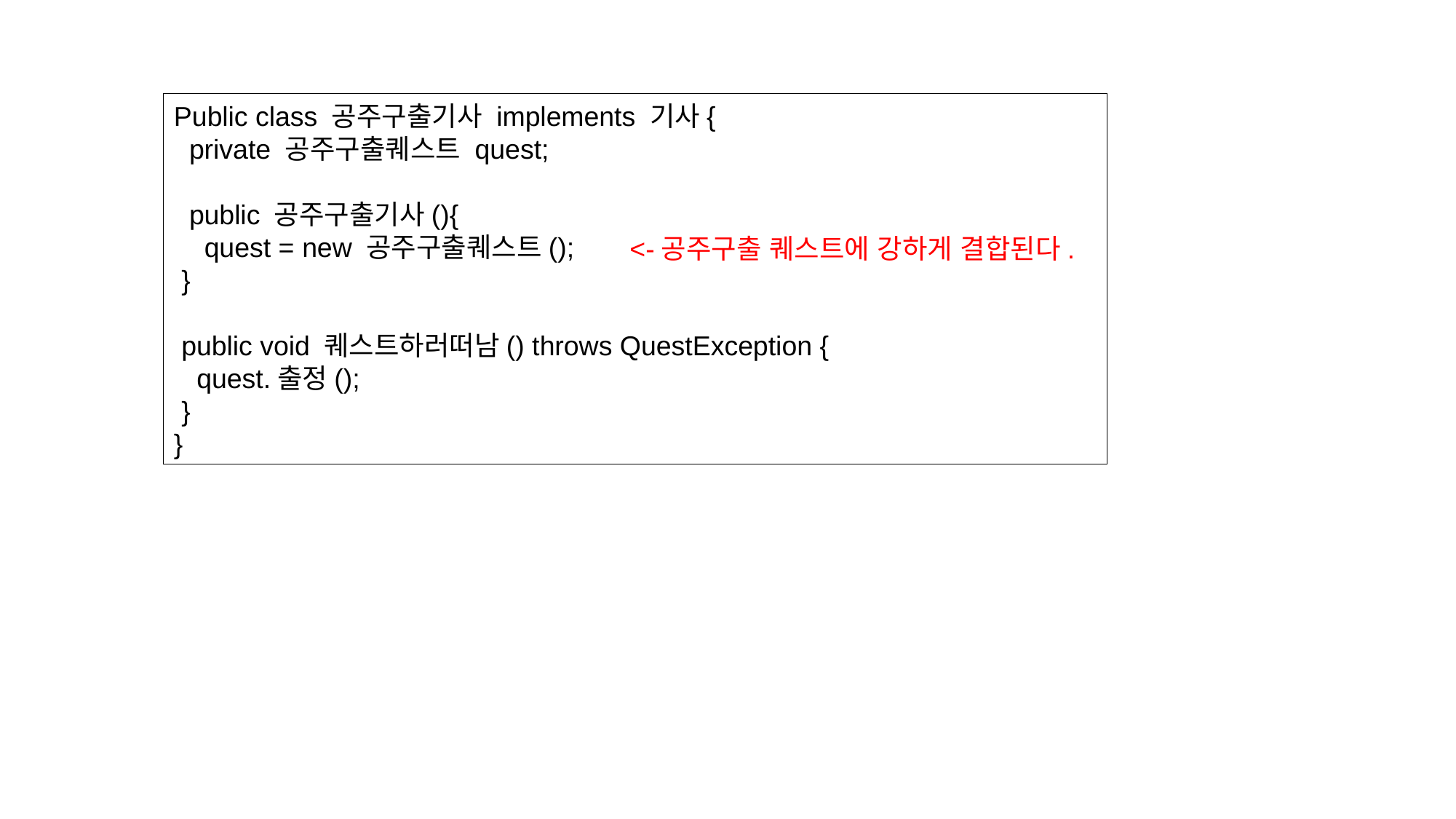

Public class 공주구출기사 implements 기사{
  private 공주구출퀘스트 quest;

  public 공주구출기사(){
    quest = new 공주구출퀘스트();
 }

 public void 퀘스트하러떠남() throws QuestException {
   quest.출정();
 }
}
<-공주구출 퀘스트에 강하게 결합된다.